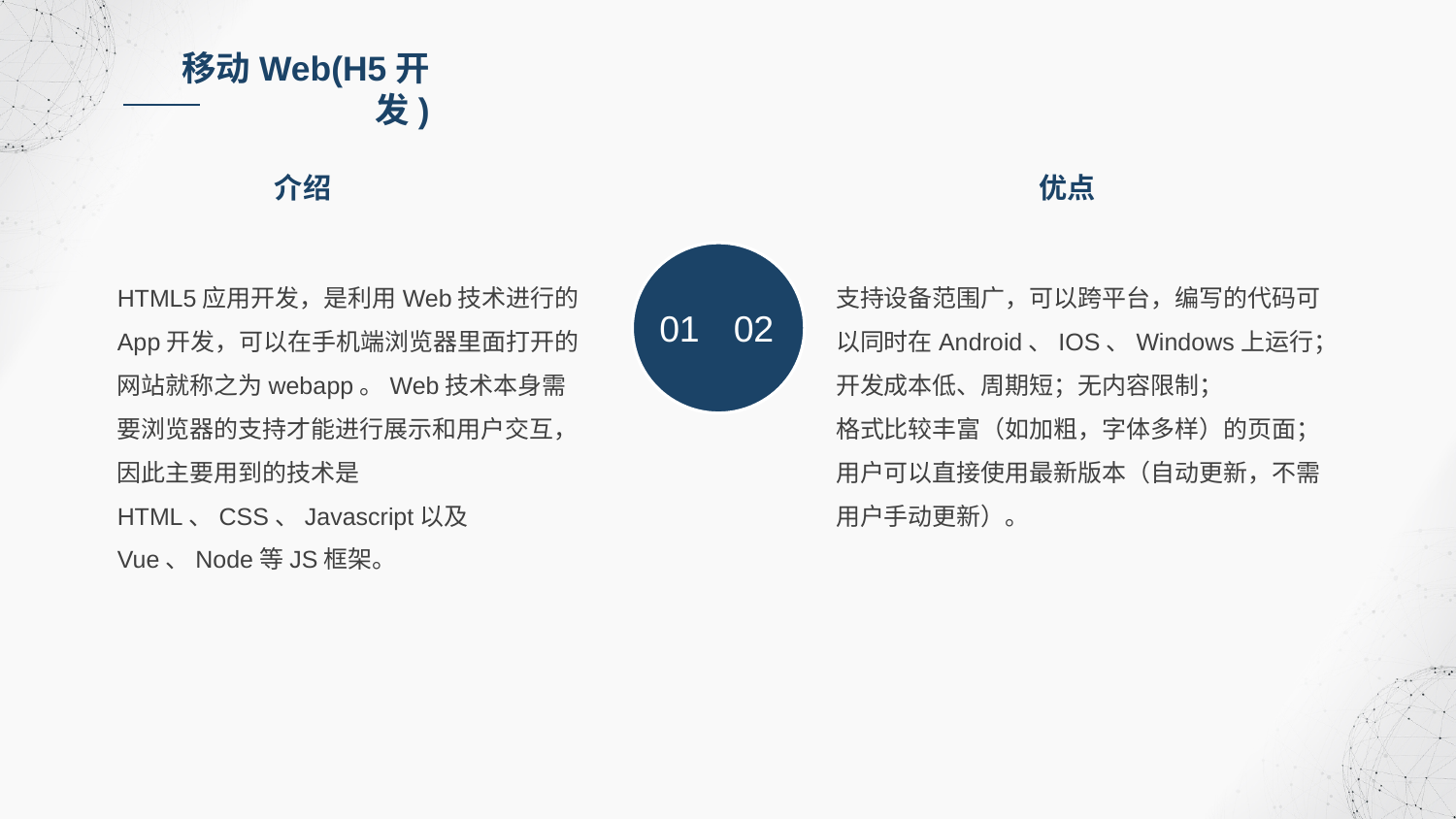

移动Web(H5开发)
介绍
优点

01
02
HTML5应用开发，是利用Web技术进行的App开发，可以在手机端浏览器里面打开的网站就称之为webapp。Web技术本身需要浏览器的支持才能进行展示和用户交互，因此主要用到的技术是HTML、CSS、Javascript以及Vue、Node等JS框架。

支持设备范围广，可以跨平台，编写的代码可以同时在Android、IOS、Windows上运行；
开发成本低、周期短；无内容限制；
格式比较丰富（如加粗，字体多样）的页面；
用户可以直接使用最新版本（自动更新，不需用户手动更新）。